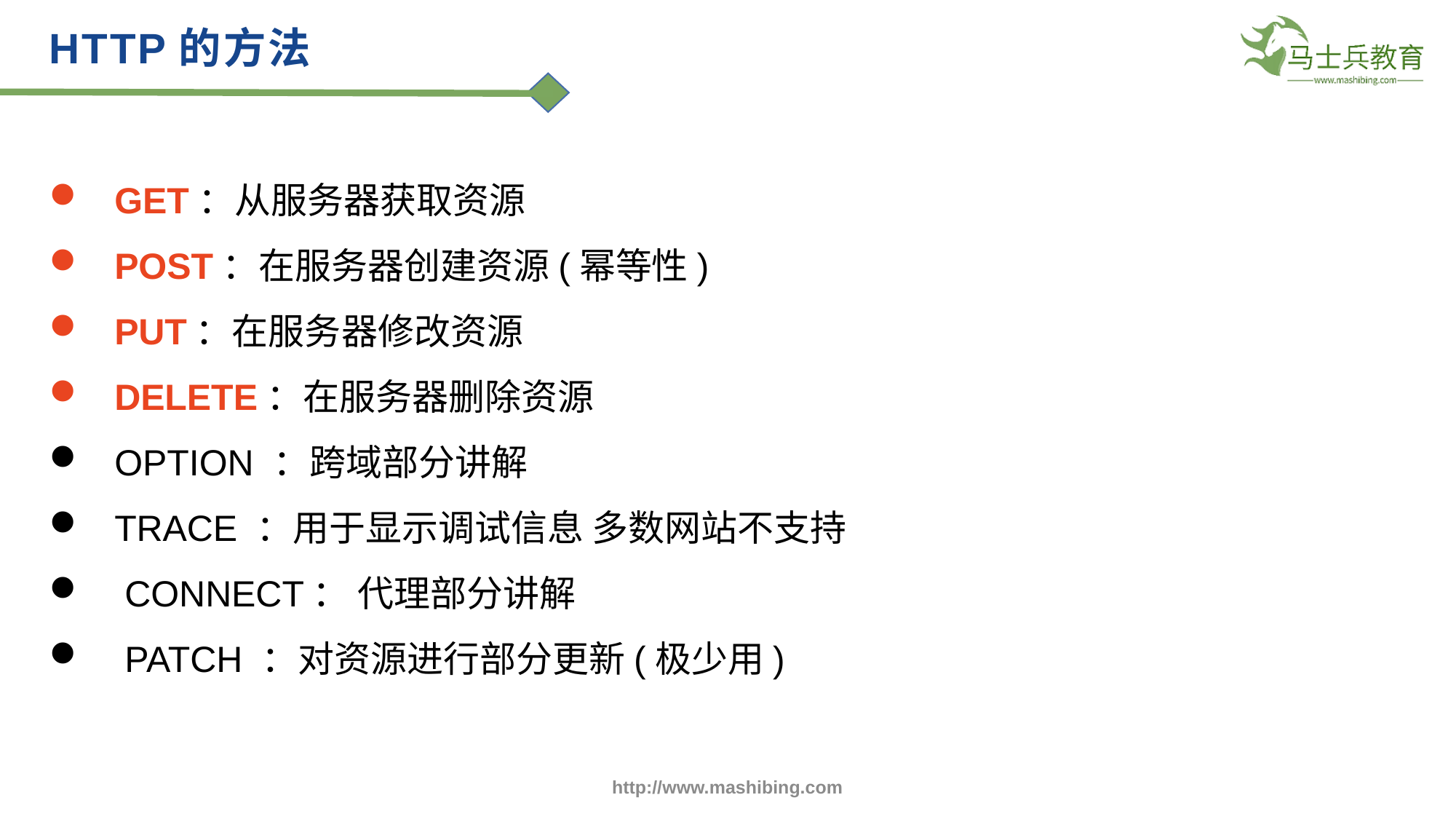

HTTP的方法
GET：从服务器获取资源
POST：在服务器创建资源(幂等性)
PUT：在服务器修改资源
DELETE：在服务器删除资源
OPTION ：跨域部分讲解
TRACE ：用于显示调试信息 多数网站不支持
 CONNECT： 代理部分讲解
 PATCH ：对资源进行部分更新(极少用)